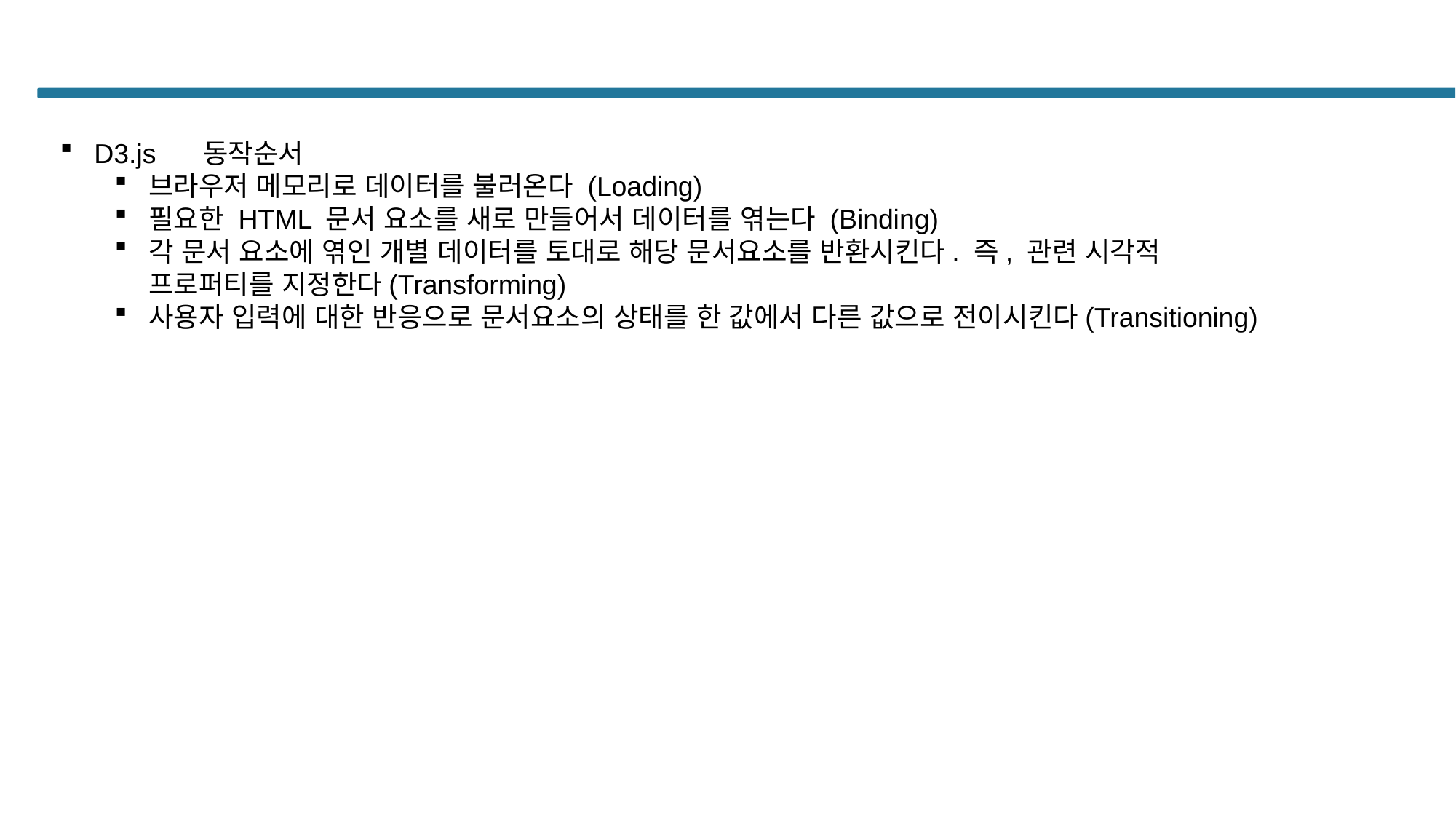

#
D3.js	동작순서
브라우저 메모리로 데이터를 불러온다 (Loading)
필요한 HTML 문서 요소를 새로 만들어서 데이터를 엮는다 (Binding)
각 문서 요소에 엮인 개별 데이터를 토대로 해당 문서요소를 반환시킨다. 즉, 관련 시각적 프로퍼티를 지정한다(Transforming)
사용자 입력에 대한 반응으로 문서요소의 상태를 한 값에서 다른 값으로 전이시킨다(Transitioning)